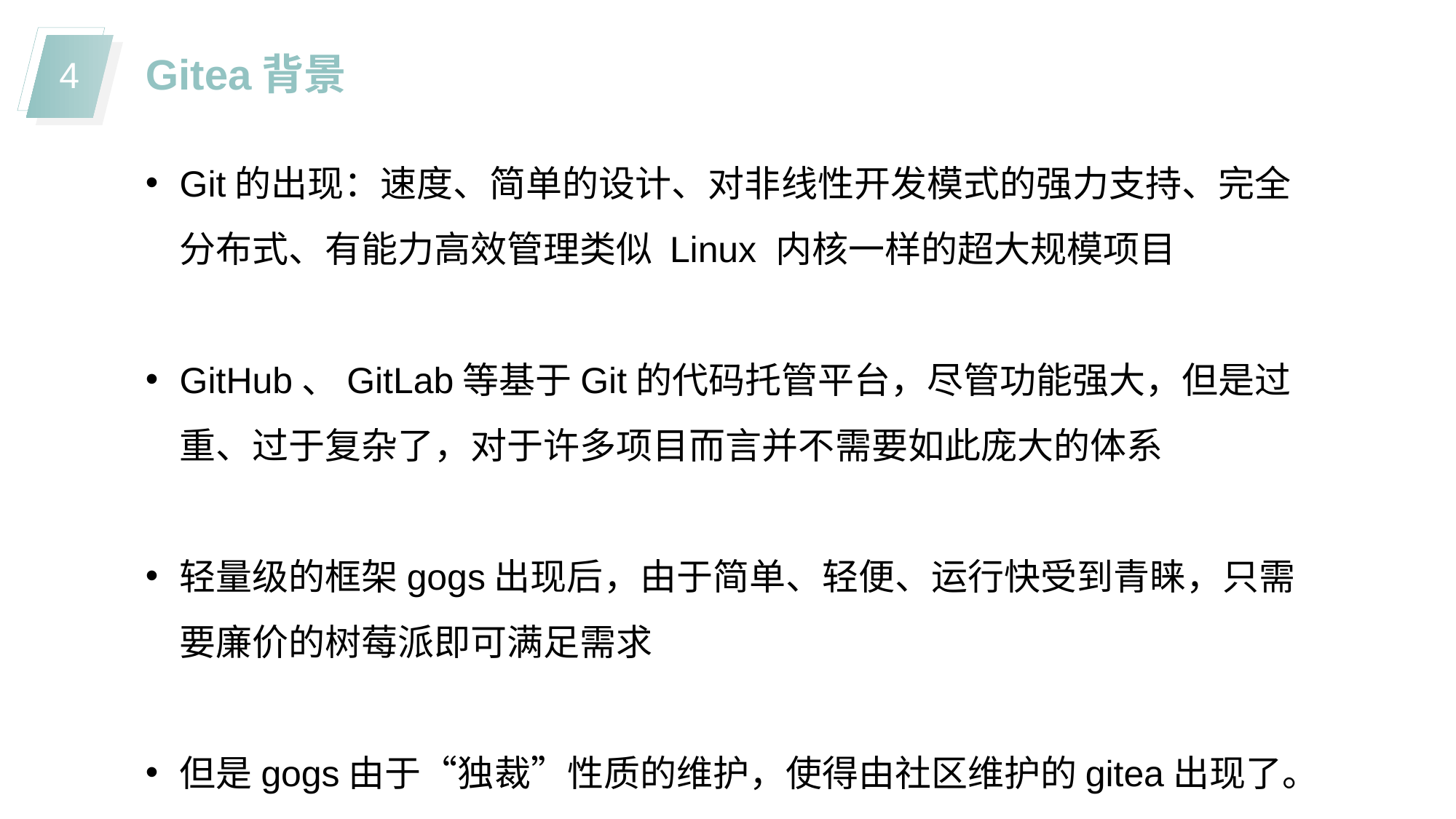

Gitea背景
Git的出现：速度、简单的设计、对非线性开发模式的强力支持、完全分布式、有能力高效管理类似 Linux 内核一样的超大规模项目

GitHub、GitLab等基于Git的代码托管平台，尽管功能强大，但是过重、过于复杂了，对于许多项目而言并不需要如此庞大的体系

轻量级的框架gogs出现后，由于简单、轻便、运行快受到青睐，只需要廉价的树莓派即可满足需求

但是gogs由于“独裁”性质的维护，使得由社区维护的gitea出现了。